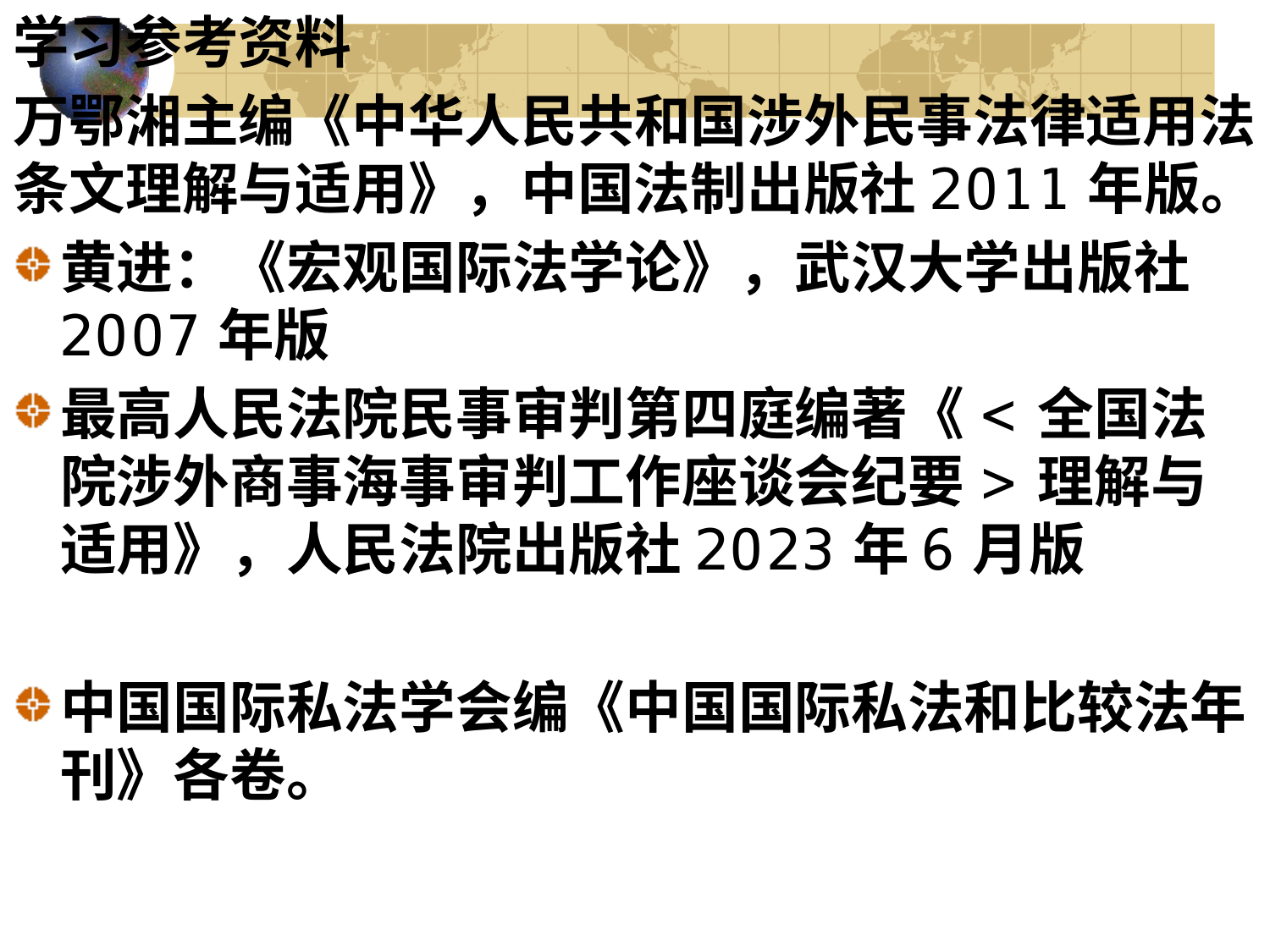

学习参考资料
万鄂湘主编《中华人民共和国涉外民事法律适用法条文理解与适用》，中国法制出版社2011年版。
黄进：《宏观国际法学论》，武汉大学出版社2007年版
最高人民法院民事审判第四庭编著《<全国法院涉外商事海事审判工作座谈会纪要>理解与适用》，人民法院出版社2023年6月版

中国国际私法学会编《中国国际私法和比较法年刊》各卷。